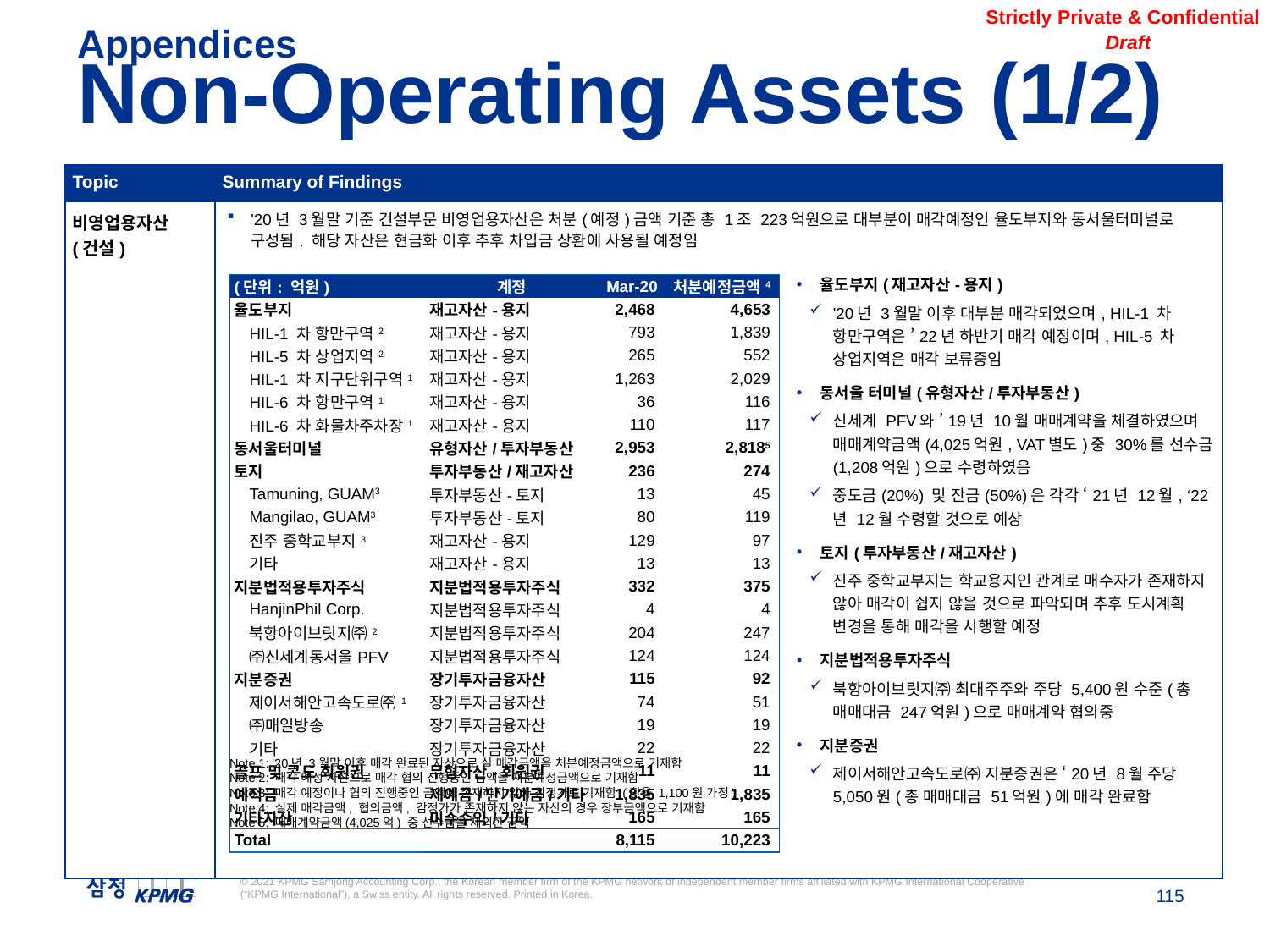

Appendices
Non-Operating Assets (1/2)
| Topic | Summary of Findings |
| --- | --- |
| 비영업용자산 (건설) | '20년 3월말 기준 건설부문 비영업용자산은 처분(예정)금액 기준 총 1조 223억원으로 대부분이 매각예정인 율도부지와 동서울터미널로 구성됨. 해당 자산은 현금화 이후 추후 차입금 상환에 사용될 예정임 율도부지(재고자산-용지) '20년 3월말 이후 대부분 매각되었으며, HIL-1 차 항만구역은 ’22년 하반기 매각 예정이며, HIL-5 차 상업지역은 매각 보류중임 동서울 터미널(유형자산/투자부동산) 신세계 PFV와 ’19년 10월 매매계약을 체결하였으며 매매계약금액(4,025억원, VAT별도)중 30%를 선수금(1,208억원)으로 수령하였음 중도금(20%) 및 잔금(50%)은 각각 ‘21년 12월, ‘22년 12월 수령할 것으로 예상 토지(투자부동산/재고자산) 진주 중학교부지는 학교용지인 관계로 매수자가 존재하지 않아 매각이 쉽지 않을 것으로 파악되며 추후 도시계획 변경을 통해 매각을 시행할 예정 지분법적용투자주식 북항아이브릿지㈜ 최대주주와 주당 5,400원 수준(총 매매대금 247억원)으로 매매계약 협의중 지분증권 제이서해안고속도로㈜ 지분증권은 ‘20년 8월 주당 5,050원(총 매매대금 51억원)에 매각 완료함 |
| (단위: 억원) | 계정 | Mar-20 | 처분예정금액4 |
| --- | --- | --- | --- |
| 율도부지 | 재고자산-용지 | 2,468 | 4,653 |
| HIL-1 차 항만구역2 | 재고자산-용지 | 793 | 1,839 |
| HIL-5 차 상업지역2 | 재고자산-용지 | 265 | 552 |
| HIL-1 차 지구단위구역1 | 재고자산-용지 | 1,263 | 2,029 |
| HIL-6 차 항만구역1 | 재고자산-용지 | 36 | 116 |
| HIL-6 차 화물차주차장1 | 재고자산-용지 | 110 | 117 |
| 동서울터미널 | 유형자산/투자부동산 | 2,953 | 2,8185 |
| 토지 | 투자부동산/재고자산 | 236 | 274 |
| Tamuning, GUAM3 | 투자부동산-토지 | 13 | 45 |
| Mangilao, GUAM3 | 투자부동산-토지 | 80 | 119 |
| 진주 중학교부지3 | 재고자산-용지 | 129 | 97 |
| 기타 | 재고자산-용지 | 13 | 13 |
| 지분법적용투자주식 | 지분법적용투자주식 | 332 | 375 |
| HanjinPhil Corp. | 지분법적용투자주식 | 4 | 4 |
| 북항아이브릿지㈜2 | 지분법적용투자주식 | 204 | 247 |
| ㈜신세계동서울PFV | 지분법적용투자주식 | 124 | 124 |
| 지분증권 | 장기투자금융자산 | 115 | 92 |
| 제이서해안고속도로㈜1 | 장기투자금융자산 | 74 | 51 |
| ㈜매일방송 | 장기투자금융자산 | 19 | 19 |
| 기타 | 장기투자금융자산 | 22 | 22 |
| 골프 및 콘도 회원권 | 무형자산-회원권 | 11 | 11 |
| 예적금 | 제예금/단기예금/기타 | 1,835 | 1,835 |
| 기타자산 | 미수수익/기타 | 165 | 165 |
| Total |  | 8,115 | 10,223 |
Note 1: '20년 3월말 이후 매각 완료된 자산으로 실 매각금액을 처분예정금액으로 기재함
Note 2: 매각 예정 자산으로 매각 협의 진행중인 금액을 처분예정금액으로 기재함
Note 3: 매각 예정이나 협의 진행중인 금액이 존재하지 않아 감정가로 기재함 (환율 1,100원 가정)
Note 4: 실제 매각금액, 협의금액, 감정가가 존재하지 않는 자산의 경우 장부금액으로 기재함
Note 5: 매매계약금액(4,025억) 중 선수금을 제외한 금액